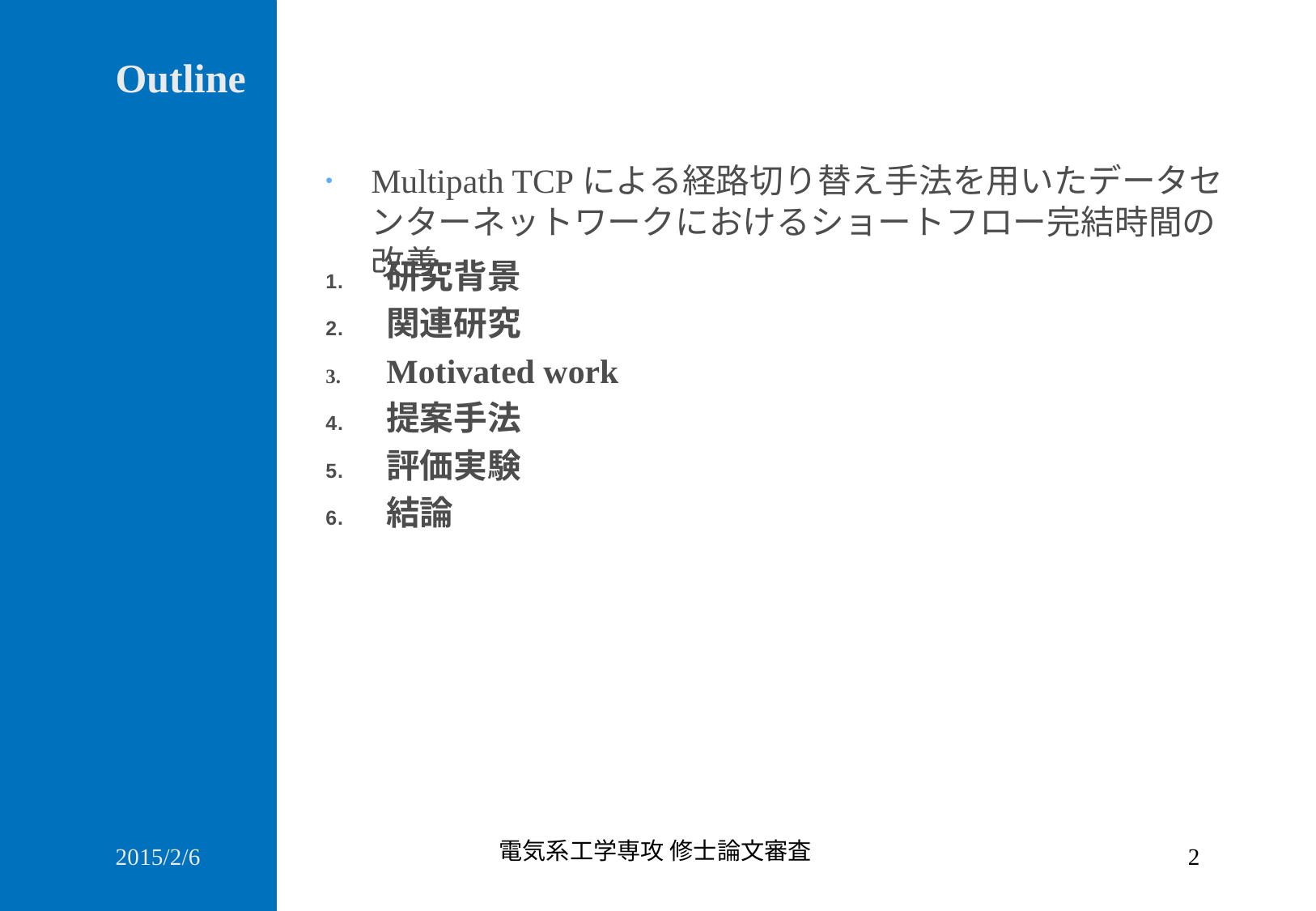

Outline
Multipath TCPによる経路切り替え手法を用いたデータセンターネットワークにおけるショートフロー完結時間の改善
研究背景
関連研究
Motivated work
提案手法
評価実験
結論
2015/2/6
電気系工学専攻 修士論文審査
2